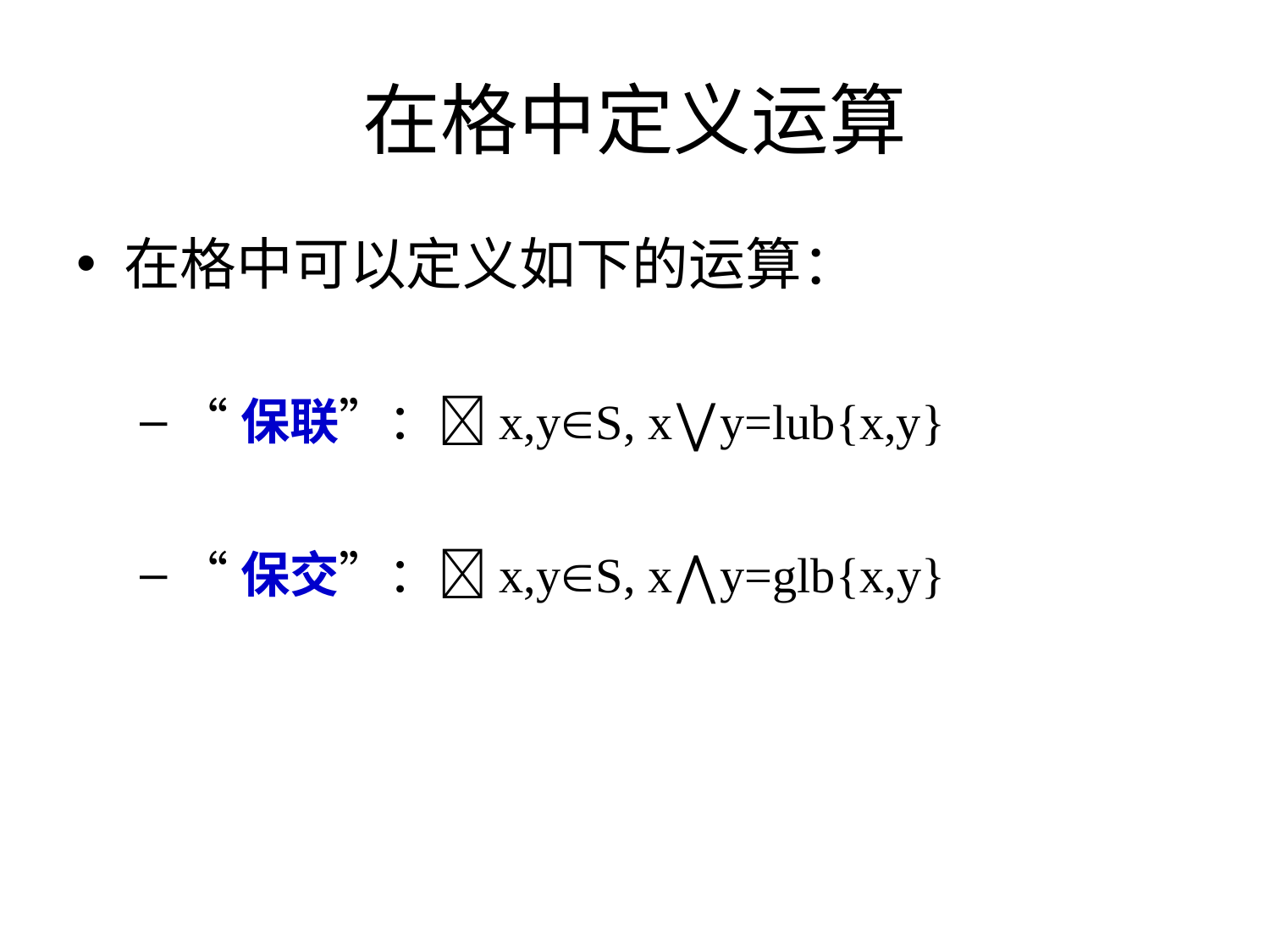

# 在格中定义运算
在格中可以定义如下的运算：

“保联”：∀x,y∈S, x⋁y=lub{x,y}

“保交”：∀x,y∈S, x⋀y=glb{x,y}